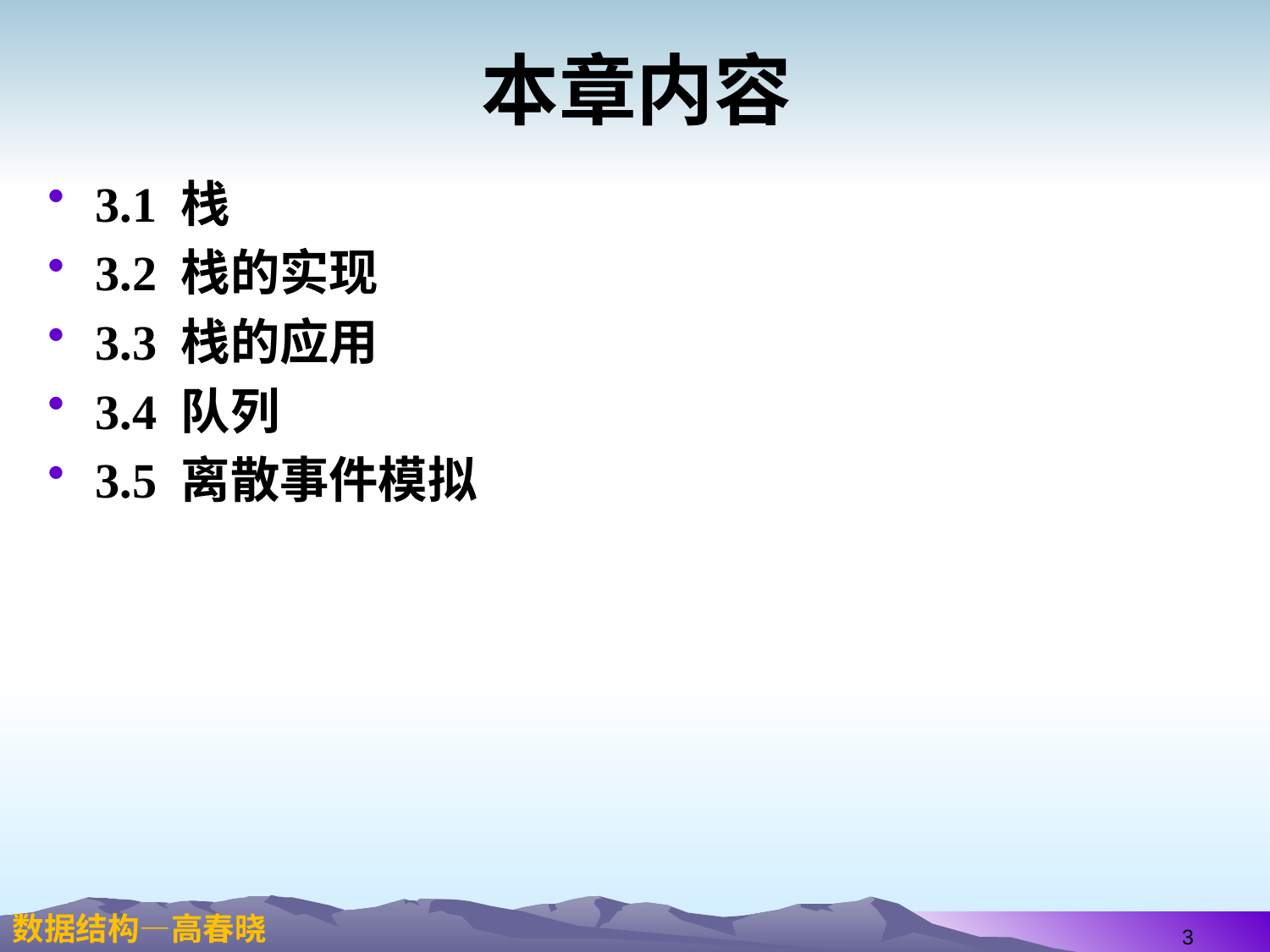

# 本章内容
3.1 栈
3.2 栈的实现
3.3 栈的应用
3.4 队列
3.5 离散事件模拟
3